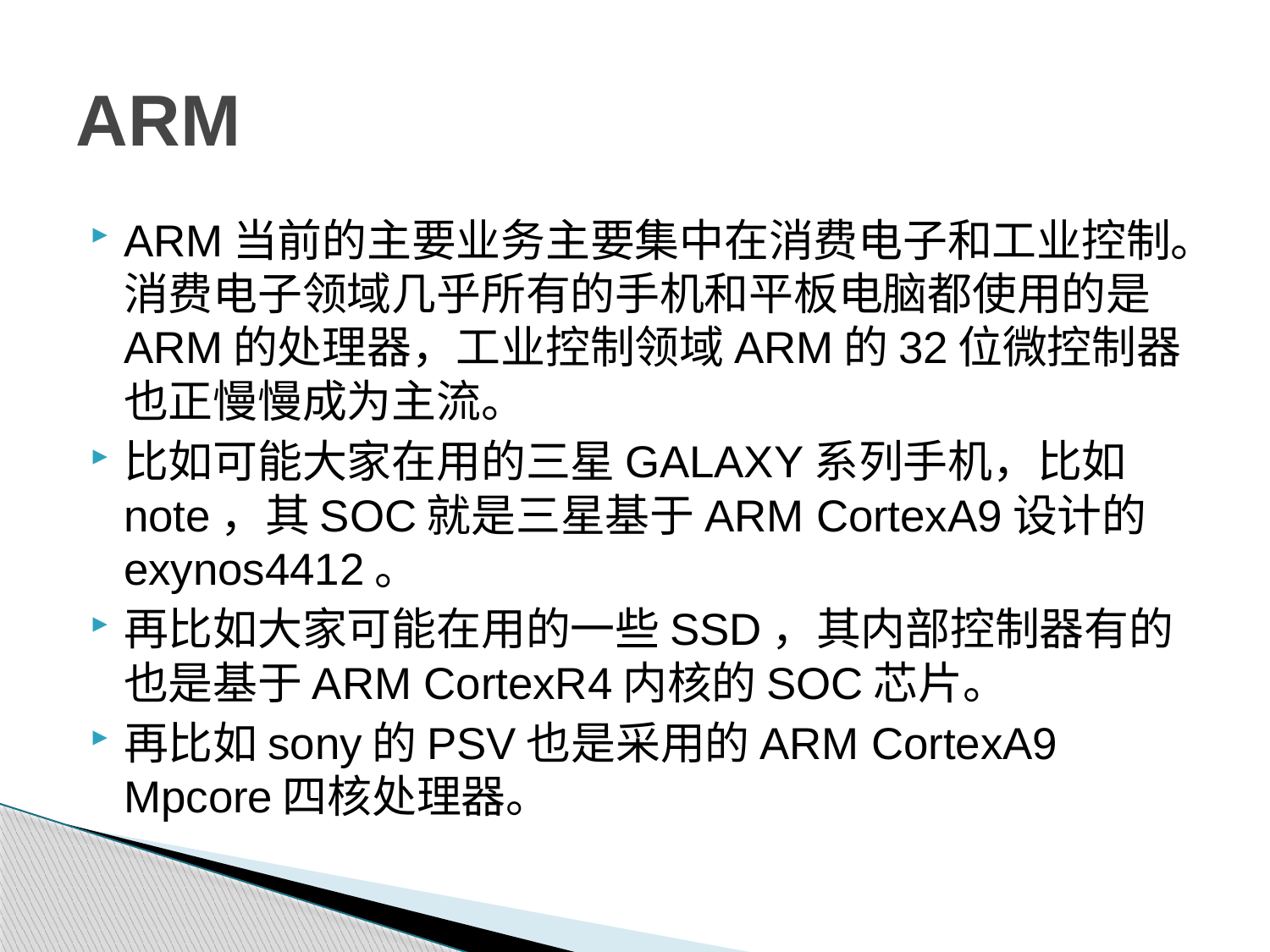

# ARM
ARM当前的主要业务主要集中在消费电子和工业控制。消费电子领域几乎所有的手机和平板电脑都使用的是ARM的处理器，工业控制领域ARM的32位微控制器也正慢慢成为主流。
比如可能大家在用的三星GALAXY系列手机，比如note，其SOC就是三星基于ARM CortexA9设计的exynos4412。
再比如大家可能在用的一些SSD，其内部控制器有的也是基于ARM CortexR4内核的SOC芯片。
再比如sony的PSV也是采用的ARM CortexA9 Mpcore四核处理器。